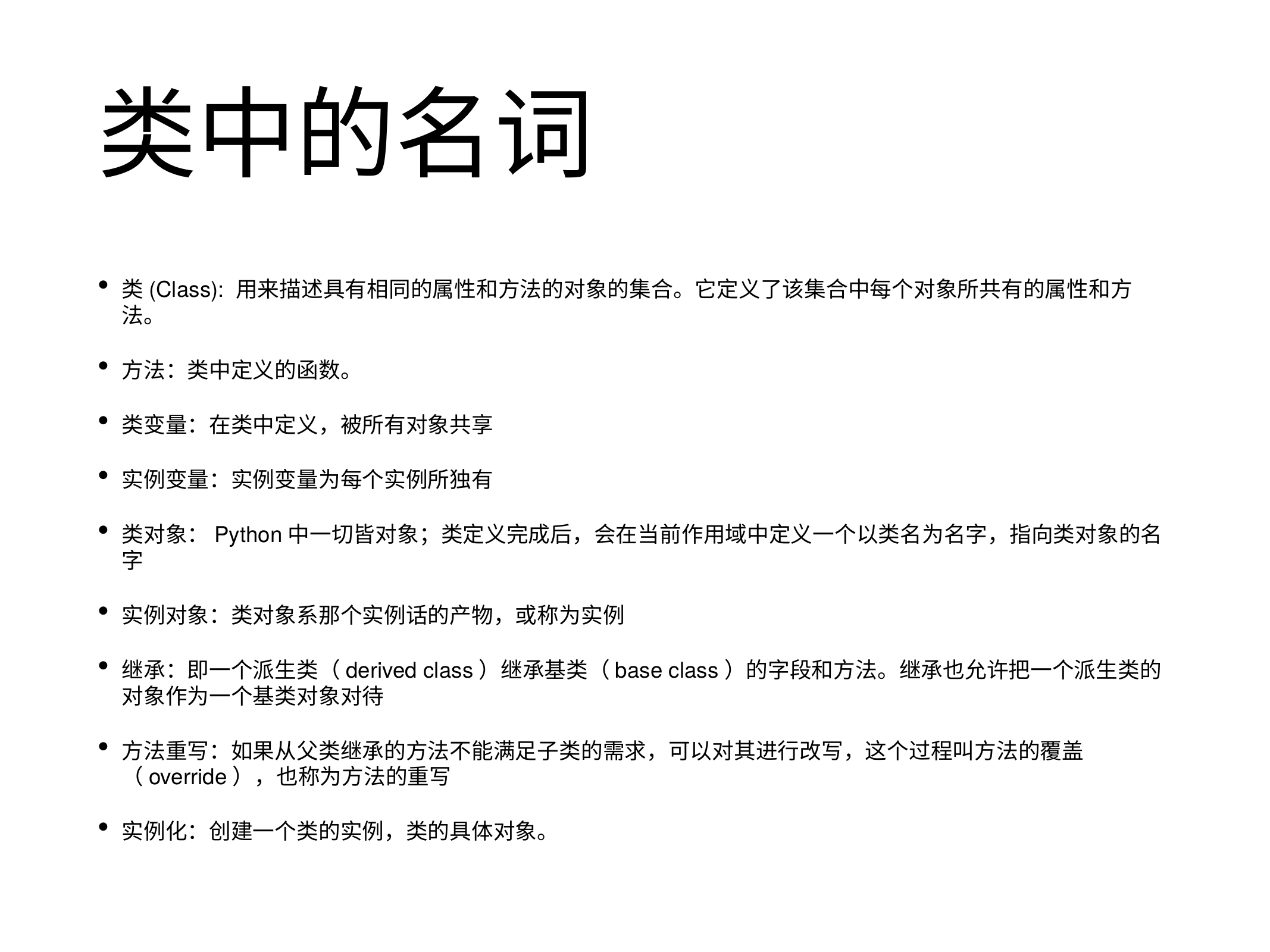

# 类中的名词
类(Class): 用来描述具有相同的属性和方法的对象的集合。它定义了该集合中每个对象所共有的属性和方法。
方法：类中定义的函数。
类变量：在类中定义，被所有对象共享
实例变量：实例变量为每个实例所独有
类对象：Python中一切皆对象；类定义完成后，会在当前作用域中定义一个以类名为名字，指向类对象的名字
实例对象：类对象系那个实例话的产物，或称为实例
继承：即一个派生类（derived class）继承基类（base class）的字段和方法。继承也允许把一个派生类的对象作为一个基类对象对待
方法重写：如果从父类继承的方法不能满足子类的需求，可以对其进行改写，这个过程叫方法的覆盖（override），也称为方法的重写
实例化：创建一个类的实例，类的具体对象。